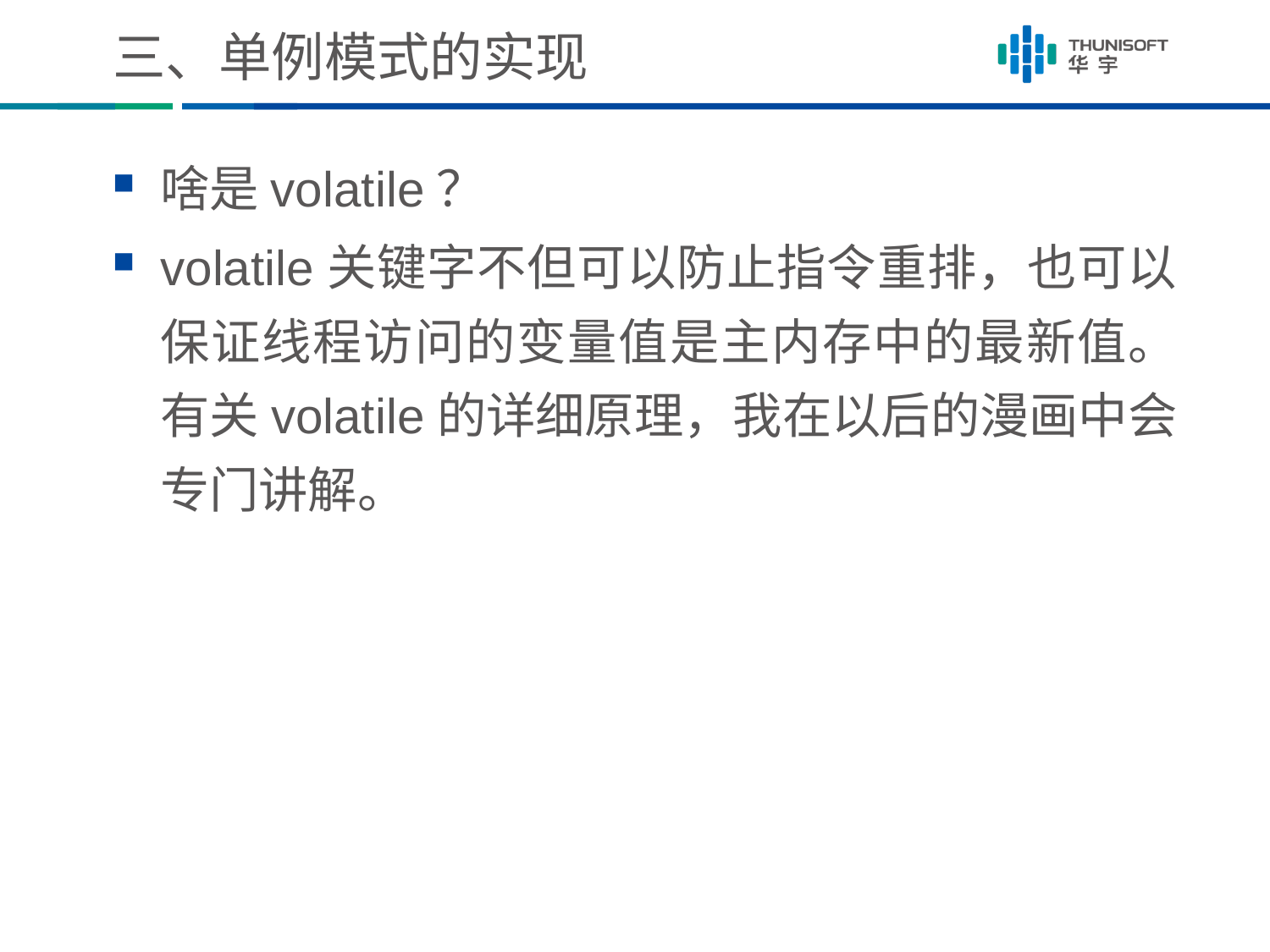

# 三、单例模式的实现
啥是volatile？
volatile关键字不但可以防止指令重排，也可以保证线程访问的变量值是主内存中的最新值。有关volatile的详细原理，我在以后的漫画中会专门讲解。

33